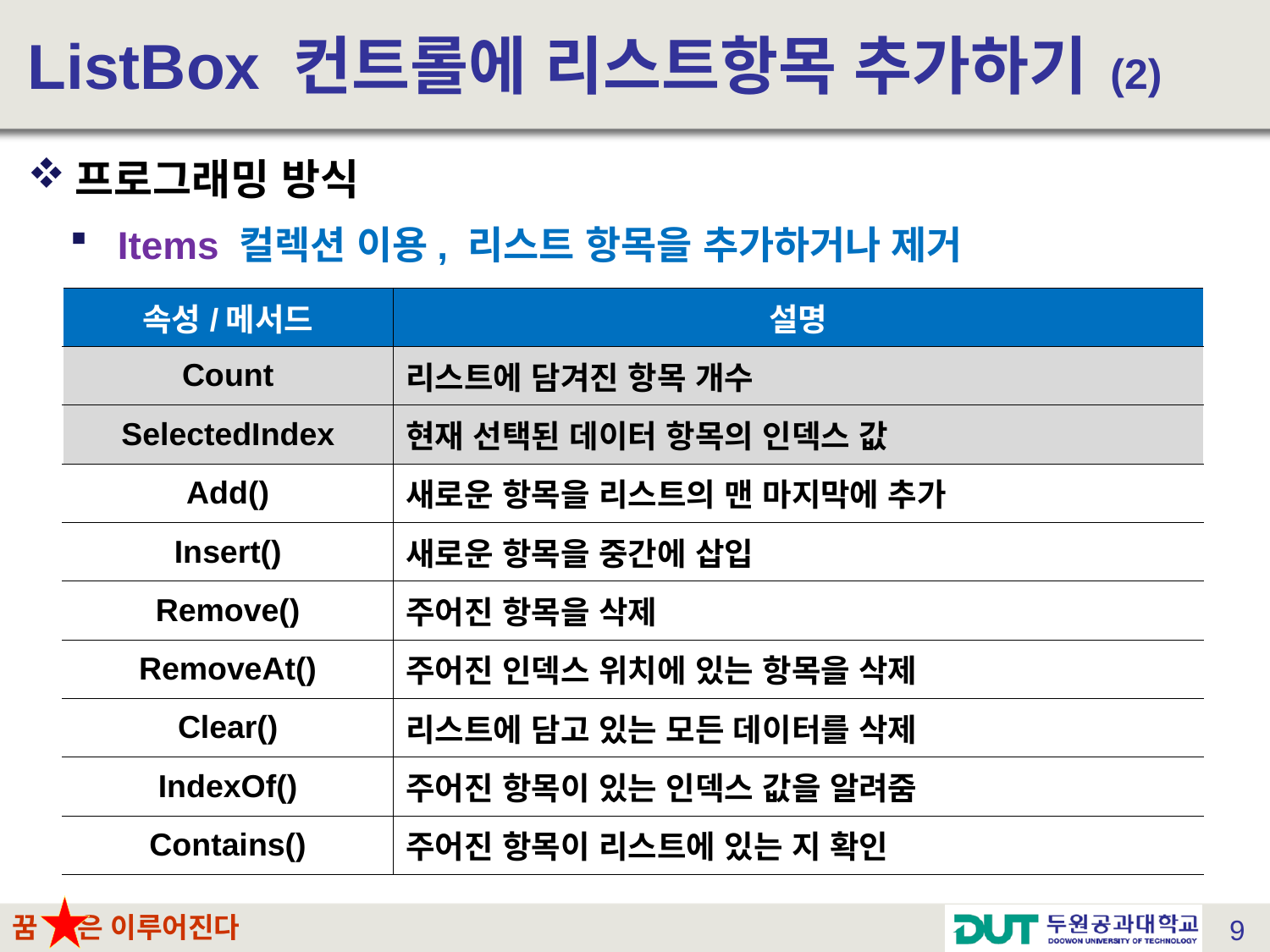

# ListBox 컨트롤에 리스트항목 추가하기 (2)
프로그래밍 방식
Items 컬렉션 이용, 리스트 항목을 추가하거나 제거
| 속성/메서드 | 설명 |
| --- | --- |
| Count | 리스트에 담겨진 항목 개수 |
| SelectedIndex | 현재 선택된 데이터 항목의 인덱스 값 |
| Add() | 새로운 항목을 리스트의 맨 마지막에 추가 |
| Insert() | 새로운 항목을 중간에 삽입 |
| Remove() | 주어진 항목을 삭제 |
| RemoveAt() | 주어진 인덱스 위치에 있는 항목을 삭제 |
| Clear() | 리스트에 담고 있는 모든 데이터를 삭제 |
| IndexOf() | 주어진 항목이 있는 인덱스 값을 알려줌 |
| Contains() | 주어진 항목이 리스트에 있는 지 확인 |